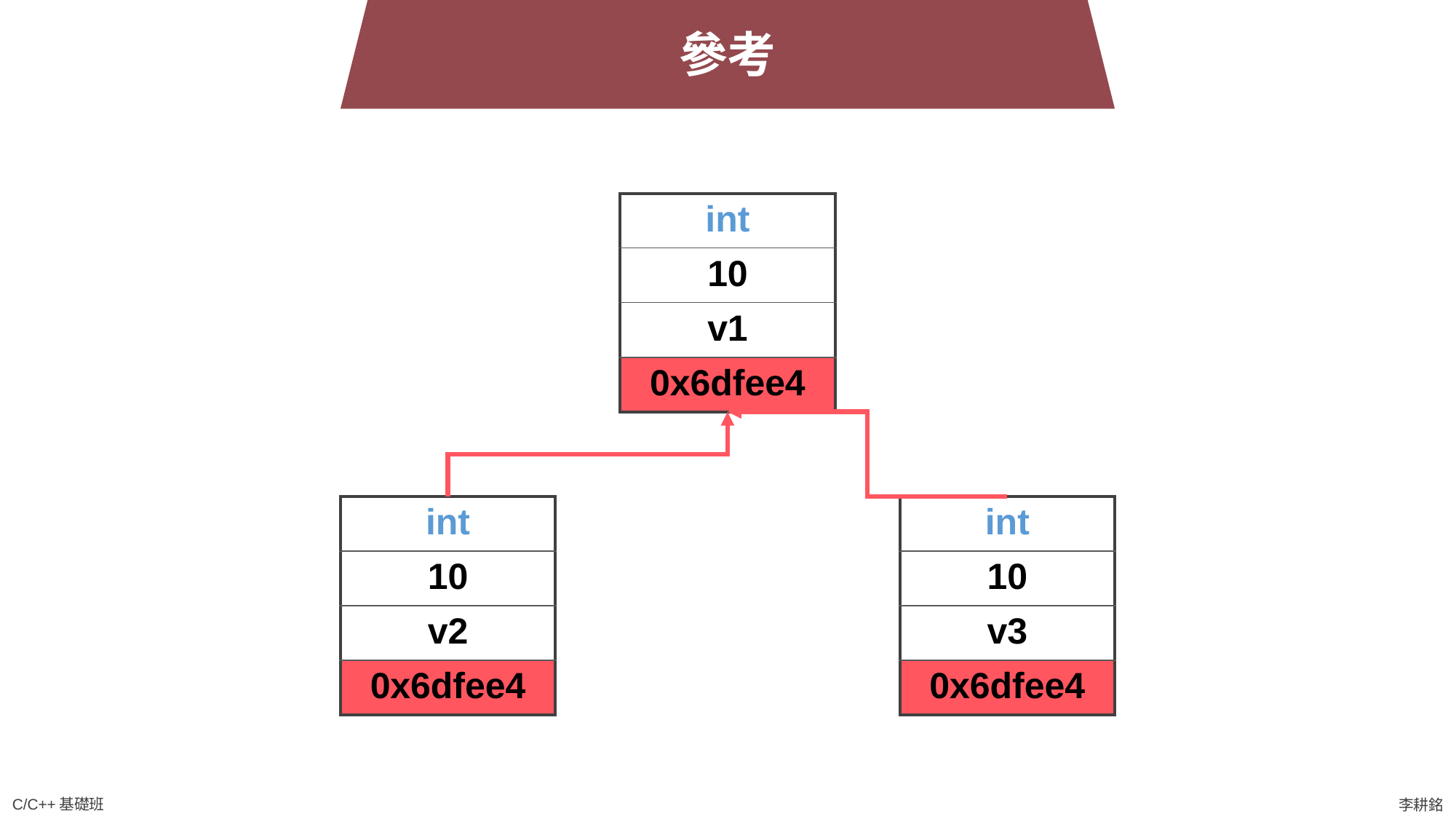

參考
| int |
| --- |
| 10 |
| v1 |
| 0x6dfee4 |
| int |
| --- |
| 10 |
| v2 |
| 0x6dfee4 |
| int |
| --- |
| 10 |
| v3 |
| 0x6dfee4 |
C/C++基礎班
李耕銘